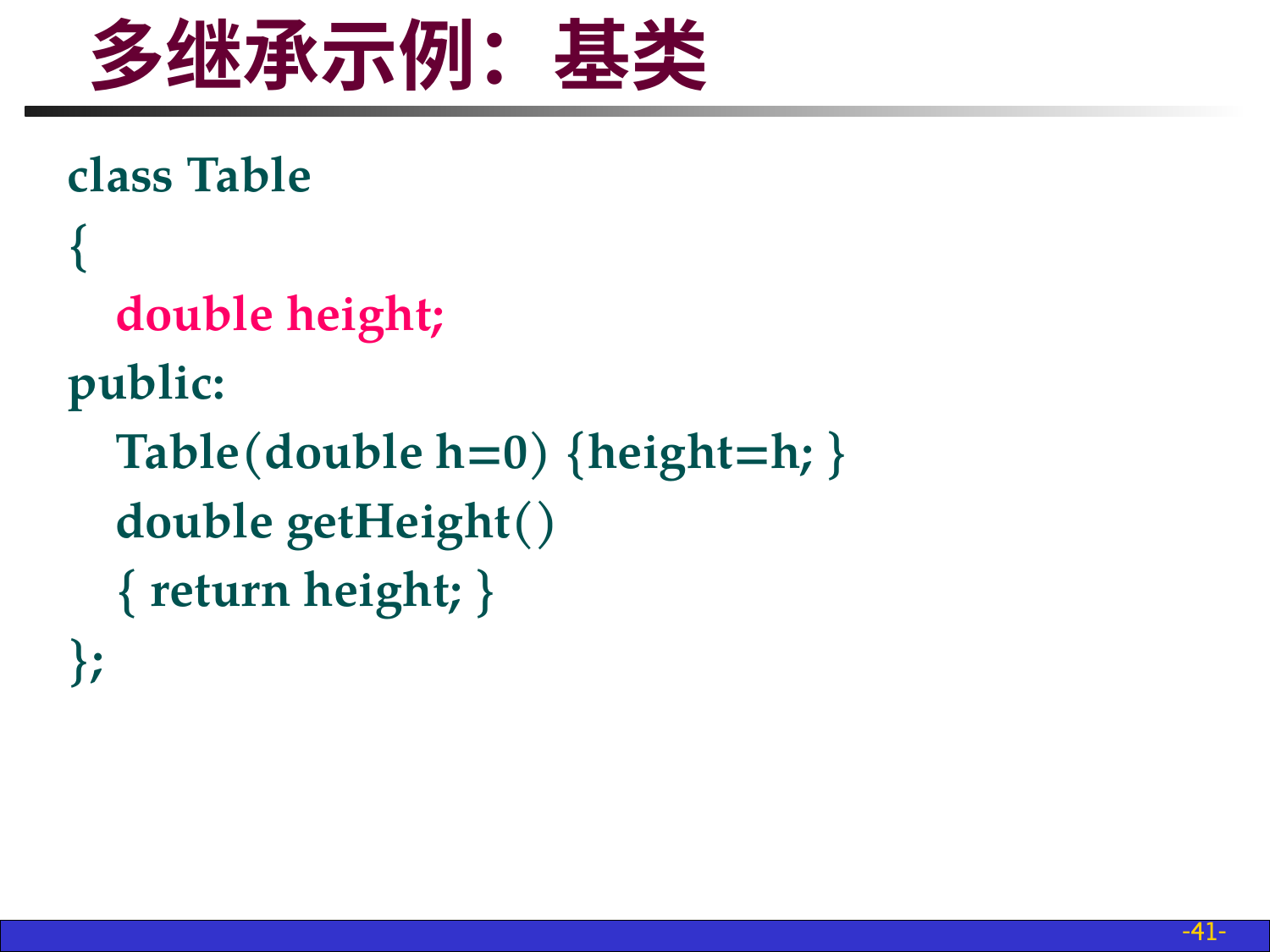

# 多继承示例：基类
class Table
{
	double height;
public:
	Table(double h=0) {height=h; }
	double getHeight()
	{ return height; }
};
-41-